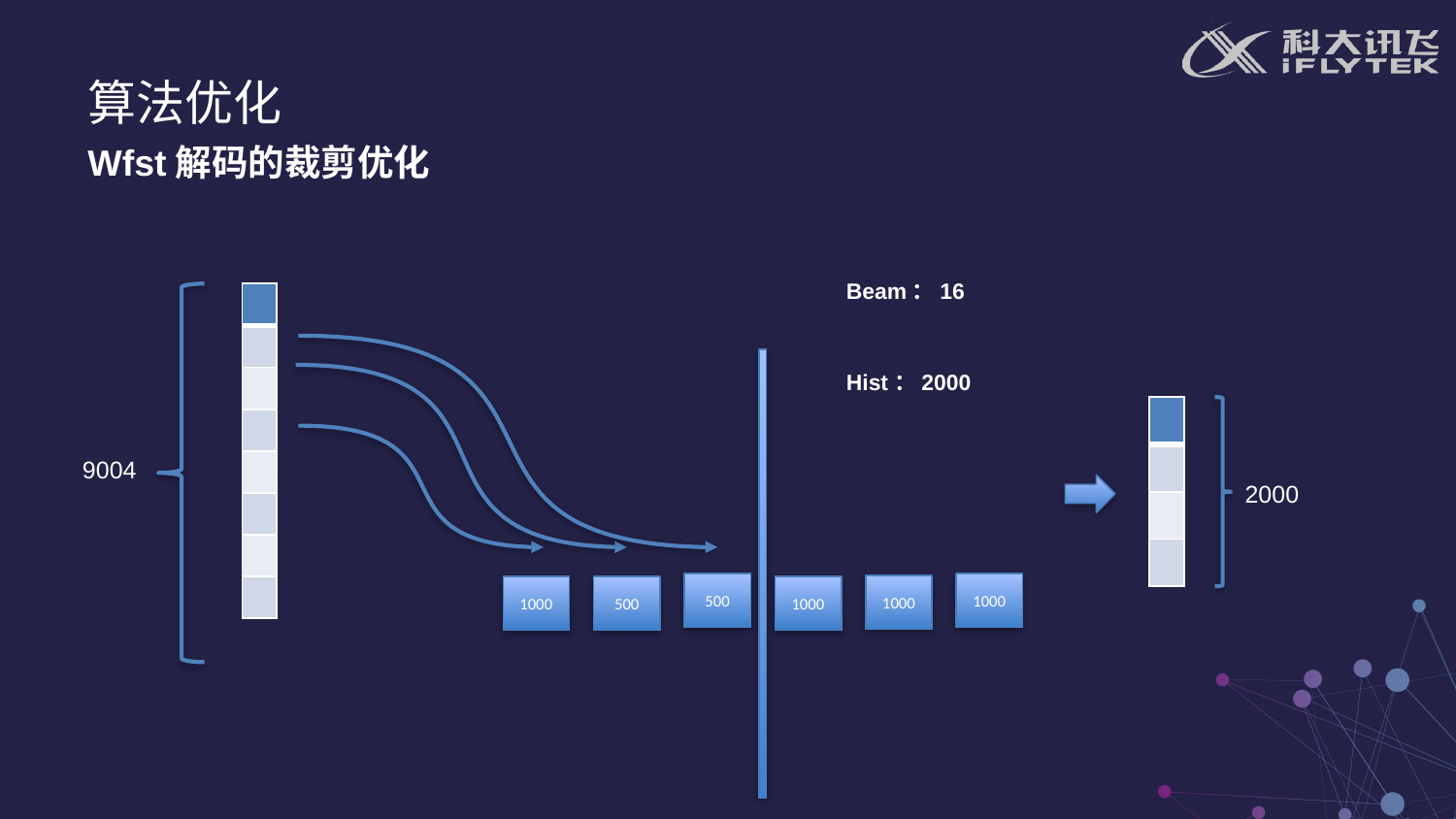

算法优化
Wfst解码的裁剪优化

Beam：16
Hist：2000

|  |
| --- |
|  |
|  |
|  |
|  |
|  |
|  |
|  |

|  |
| --- |
|  |
|  |
|  |

9004
2000

1000
500
1000
1000
500
1000